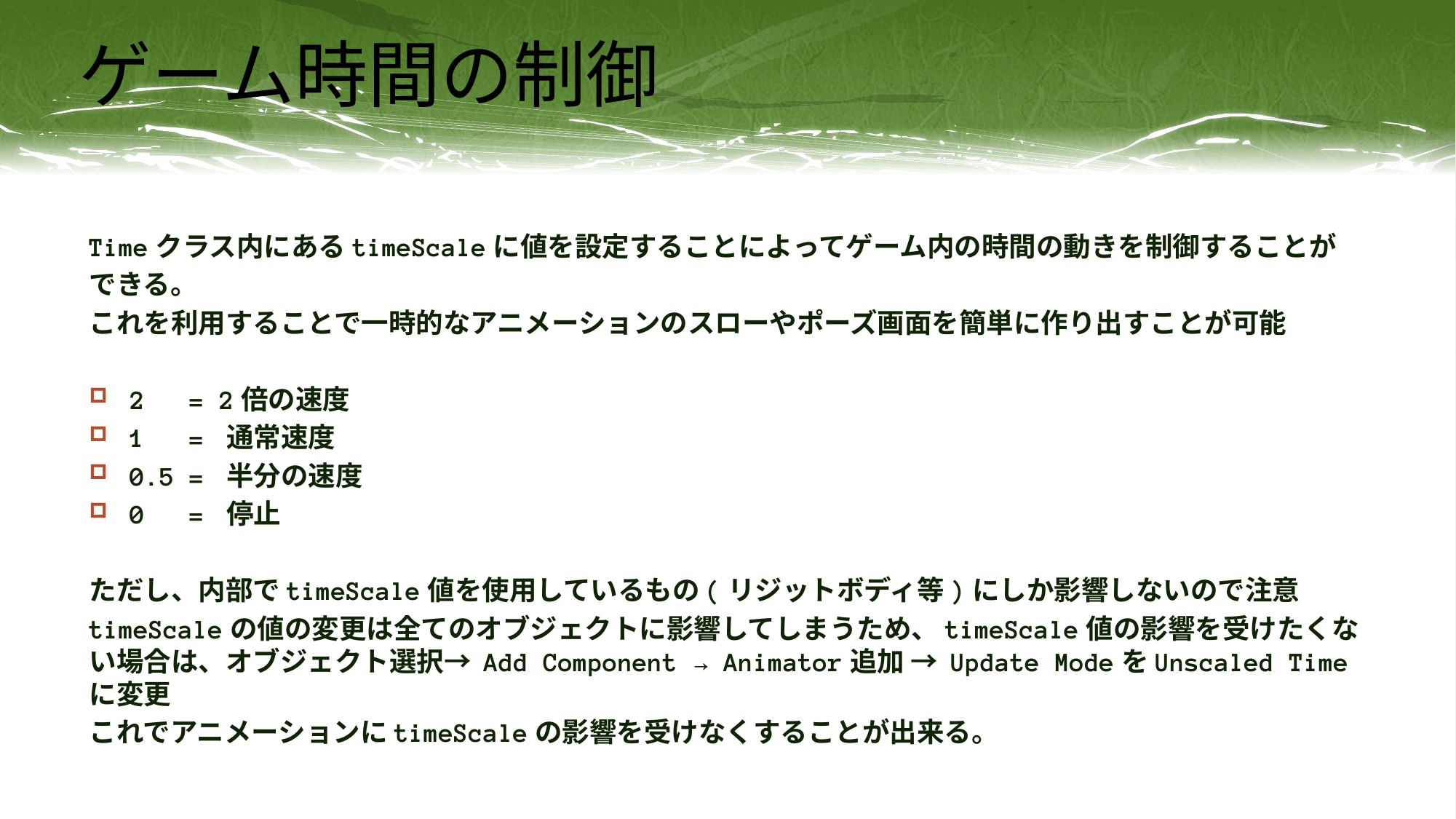

# ゲーム時間の制御

Timeクラス内にあるtimeScaleに値を設定することによってゲーム内の時間の動きを制御することが
できる。
これを利用することで一時的なアニメーションのスローやポーズ画面を簡単に作り出すことが可能

2   = 2倍の速度
1   = 通常速度
0.5 = 半分の速度
0   = 停止

ただし、内部でtimeScale値を使用しているもの(リジットボディ等)にしか影響しないので注意
timeScaleの値の変更は全てのオブジェクトに影響してしまうため、timeScale値の影響を受けたくない場合は、オブジェクト選択→ Add Component → Animator追加 → Update ModeをUnscaled Timeに変更
これでアニメーションにtimeScaleの影響を受けなくすることが出来る。